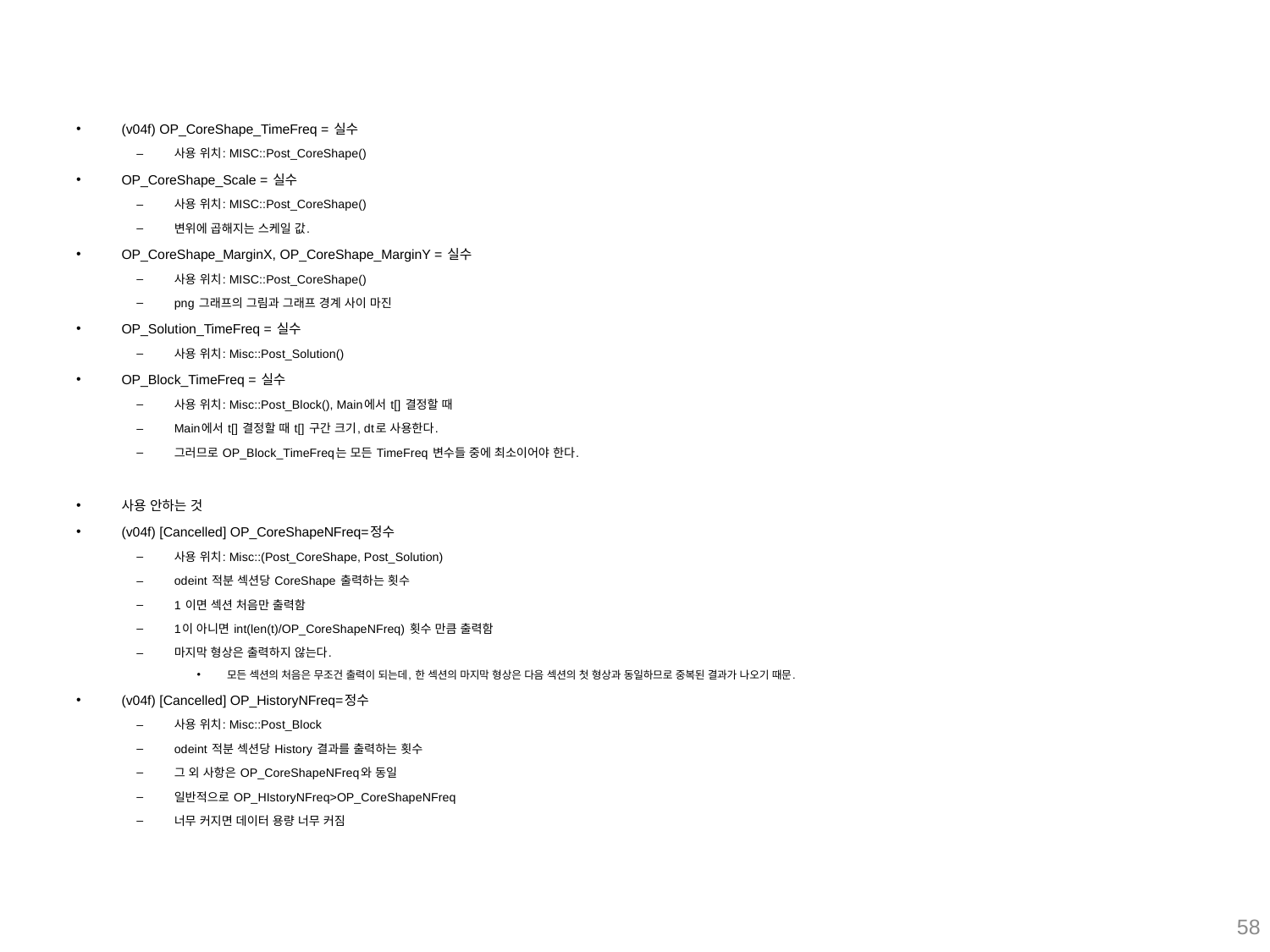

#
(v04f) OP_CoreShape_TimeFreq = 실수
사용 위치: MISC::Post_CoreShape()
OP_CoreShape_Scale = 실수
사용 위치: MISC::Post_CoreShape()
변위에 곱해지는 스케일 값.
OP_CoreShape_MarginX, OP_CoreShape_MarginY = 실수
사용 위치: MISC::Post_CoreShape()
png 그래프의 그림과 그래프 경계 사이 마진
OP_Solution_TimeFreq = 실수
사용 위치: Misc::Post_Solution()
OP_Block_TimeFreq = 실수
사용 위치: Misc::Post_Block(), Main에서 t[] 결정할 때
Main에서 t[] 결정할 때 t[] 구간 크기, dt로 사용한다.
그러므로 OP_Block_TimeFreq는 모든 TimeFreq 변수들 중에 최소이어야 한다.

사용 안하는 것
(v04f) [Cancelled] OP_CoreShapeNFreq=정수
사용 위치: Misc::(Post_CoreShape, Post_Solution)
odeint 적분 섹션당 CoreShape 출력하는 횟수
1 이면 섹션 처음만 출력함
1이 아니면 int(len(t)/OP_CoreShapeNFreq) 횟수 만큼 출력함
마지막 형상은 출력하지 않는다.
모든 섹션의 처음은 무조건 출력이 되는데, 한 섹션의 마지막 형상은 다음 섹션의 첫 형상과 동일하므로 중복된 결과가 나오기 때문.
(v04f) [Cancelled] OP_HistoryNFreq=정수
사용 위치: Misc::Post_Block
odeint 적분 섹션당 History 결과를 출력하는 횟수
그 외 사항은 OP_CoreShapeNFreq와 동일
일반적으로 OP_HIstoryNFreq>OP_CoreShapeNFreq
너무 커지면 데이터 용량 너무 커짐

58